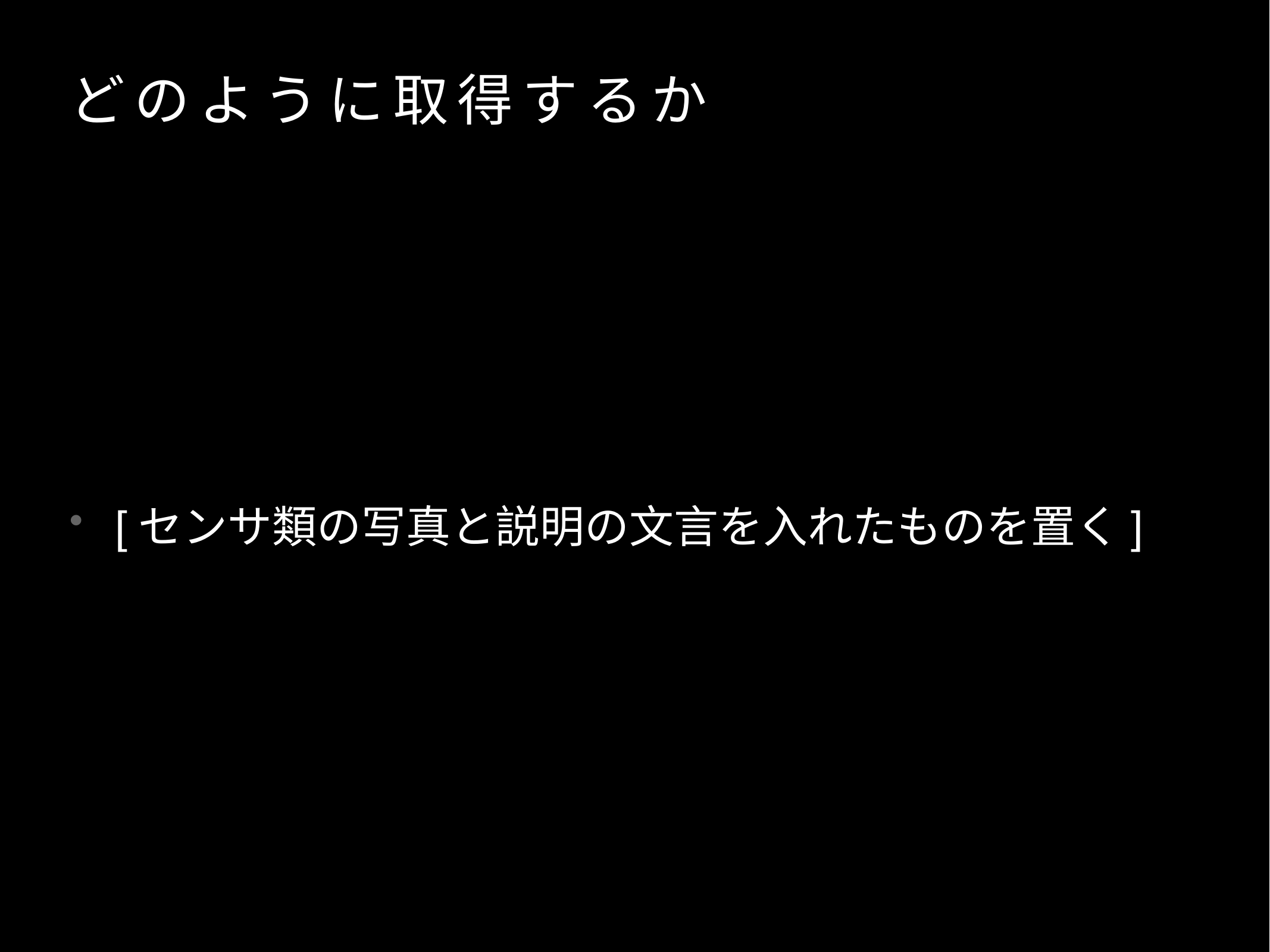

# どのように取得するか
[センサ類の写真と説明の文言を入れたものを置く]